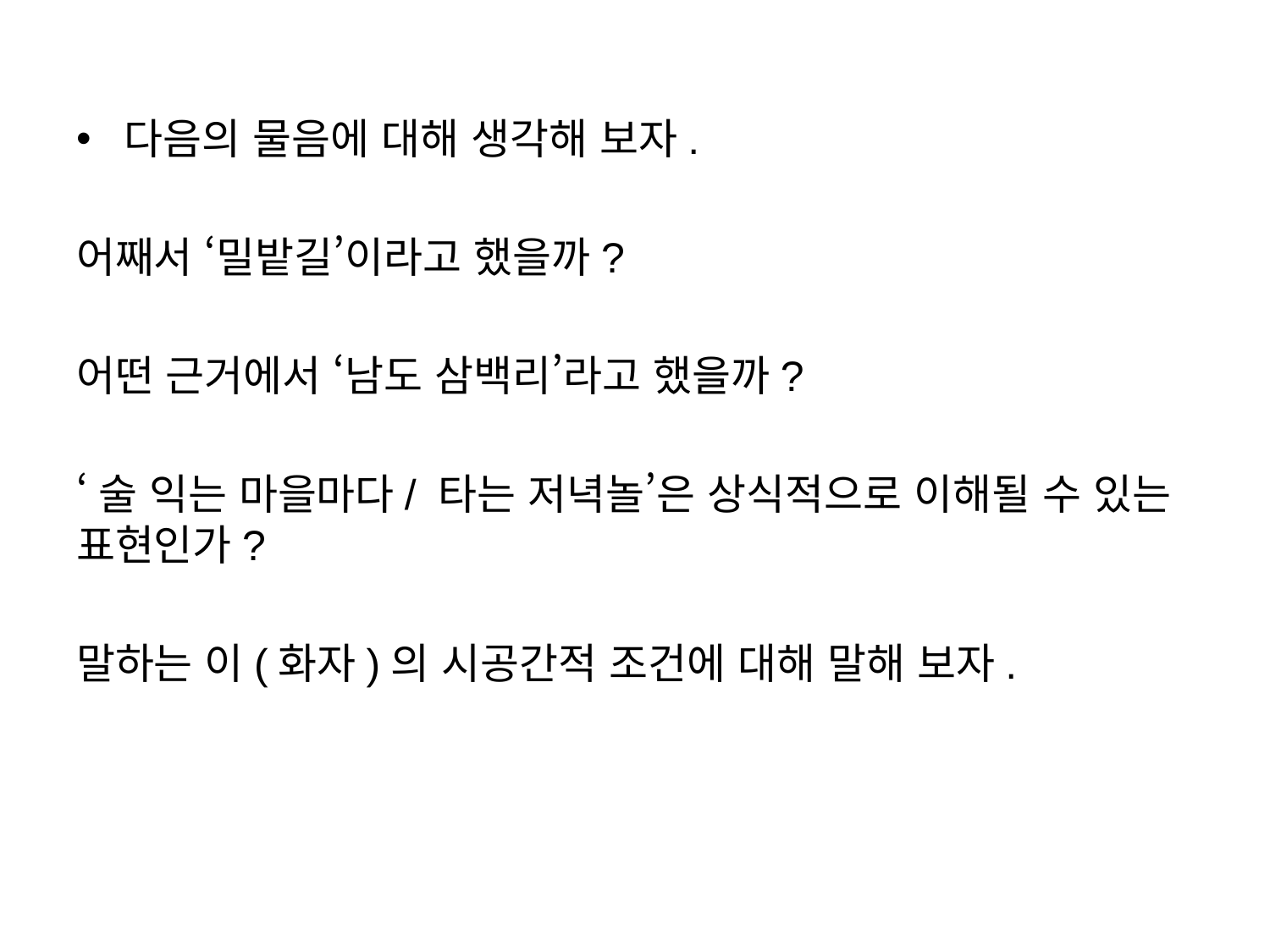

다음의 물음에 대해 생각해 보자.

어째서 ‘밀밭길’이라고 했을까?

어떤 근거에서 ‘남도 삼백리’라고 했을까?

‘술 익는 마을마다/ 타는 저녁놀’은 상식적으로 이해될 수 있는 표현인가?

말하는 이(화자)의 시공간적 조건에 대해 말해 보자.